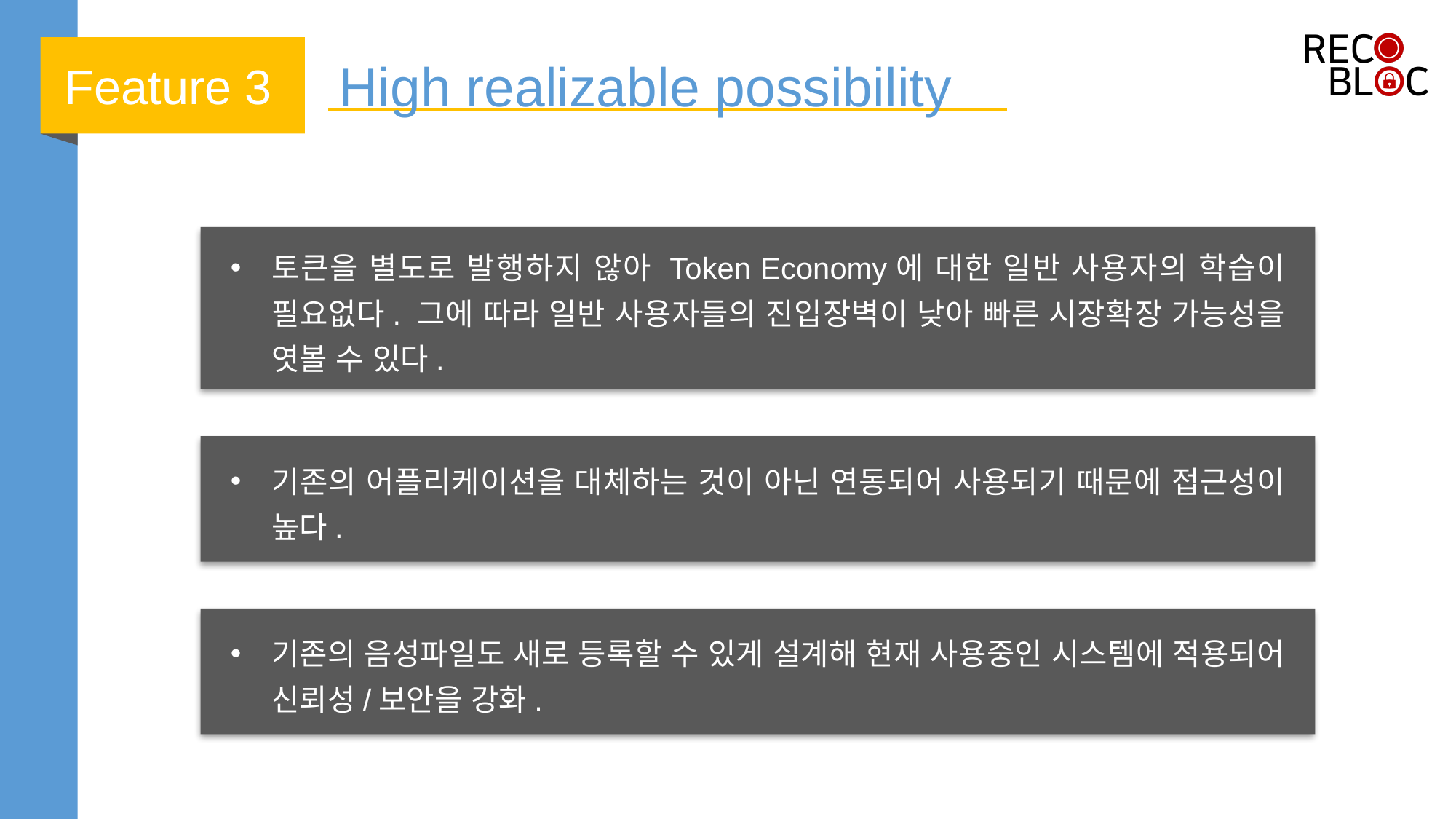

Feature 3

High realizable possibility
토큰을 별도로 발행하지 않아 Token Economy에 대한 일반 사용자의 학습이 필요없다. 그에 따라 일반 사용자들의 진입장벽이 낮아 빠른 시장확장 가능성을 엿볼 수 있다.
기존의 어플리케이션을 대체하는 것이 아닌 연동되어 사용되기 때문에 접근성이 높다.
기존의 음성파일도 새로 등록할 수 있게 설계해 현재 사용중인 시스템에 적용되어 신뢰성/보안을 강화.